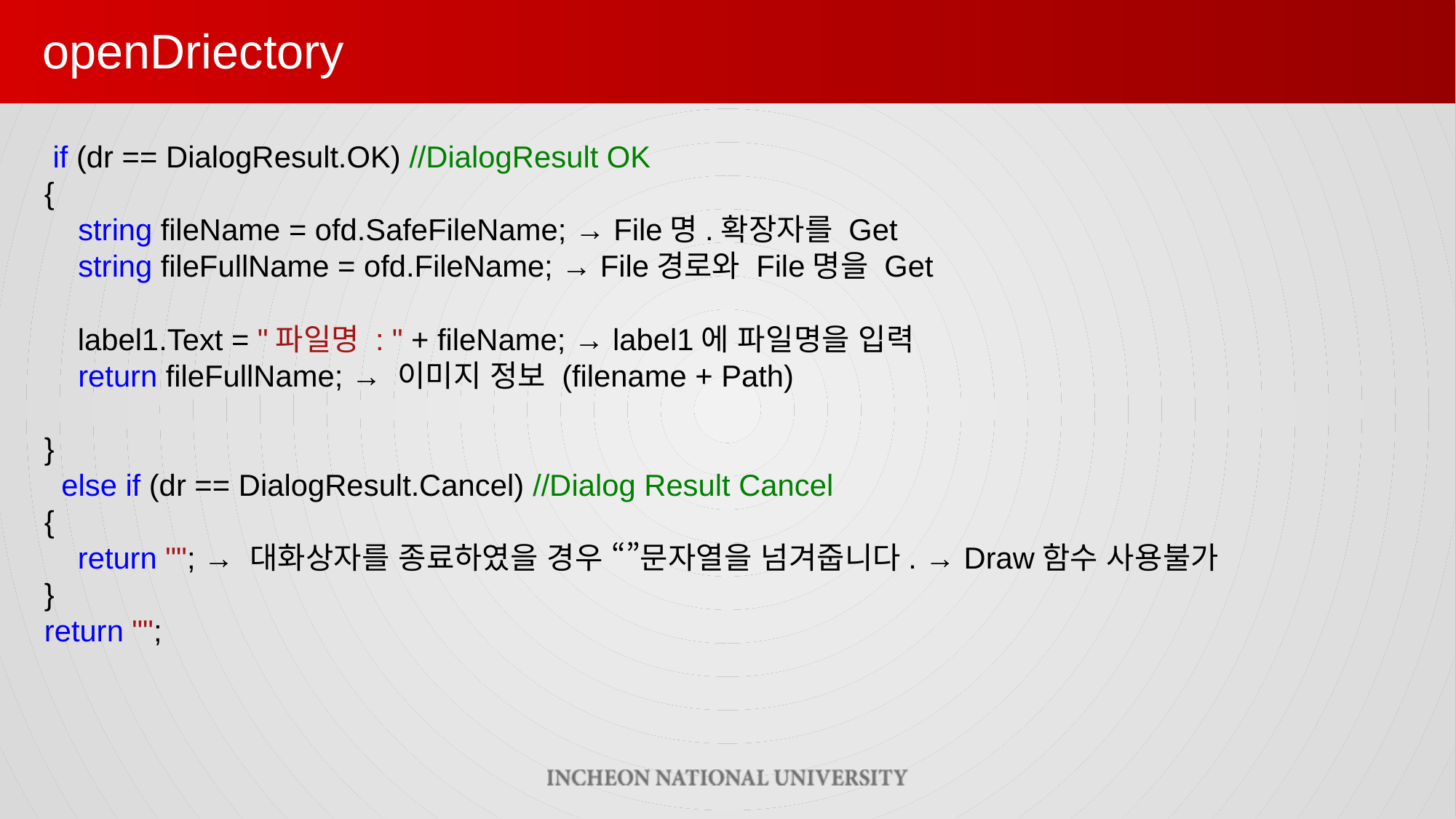

openDriectory
	if (dr == DialogResult.OK) //DialogResult OK
            {
	   string fileName = ofd.SafeFileName; → File명.확장자를 Get
	   string fileFullName = ofd.FileName; → File경로와 File명을 Get

                label1.Text = "파일명 : " + fileName; → label1에 파일명을 입력
	   return fileFullName; → 이미지 정보 (filename + Path)

            }
	 else if (dr == DialogResult.Cancel) //Dialog Result Cancel
            {
                return ""; → 대화상자를 종료하였을 경우 “”문자열을 넘겨줍니다. → Draw함수 사용불가
            }
            return "";